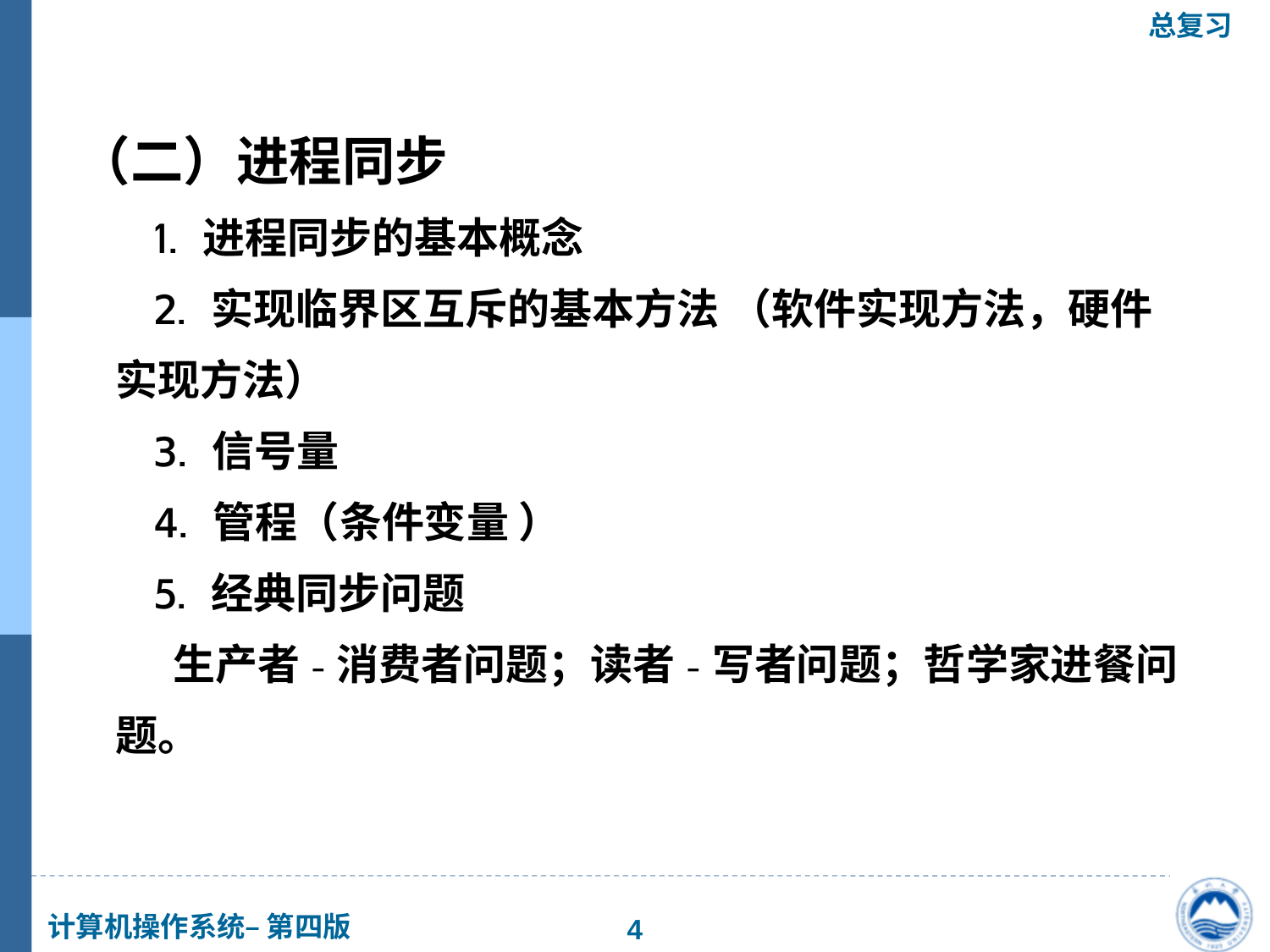

（二）进程同步
   1. 进程同步的基本概念
   2. 实现临界区互斥的基本方法 （软件实现方法，硬件实现方法）
   3. 信号量
   4. 管程（条件变量 ）
   5. 经典同步问题
      生产者-消费者问题；读者-写者问题；哲学家进餐问题。